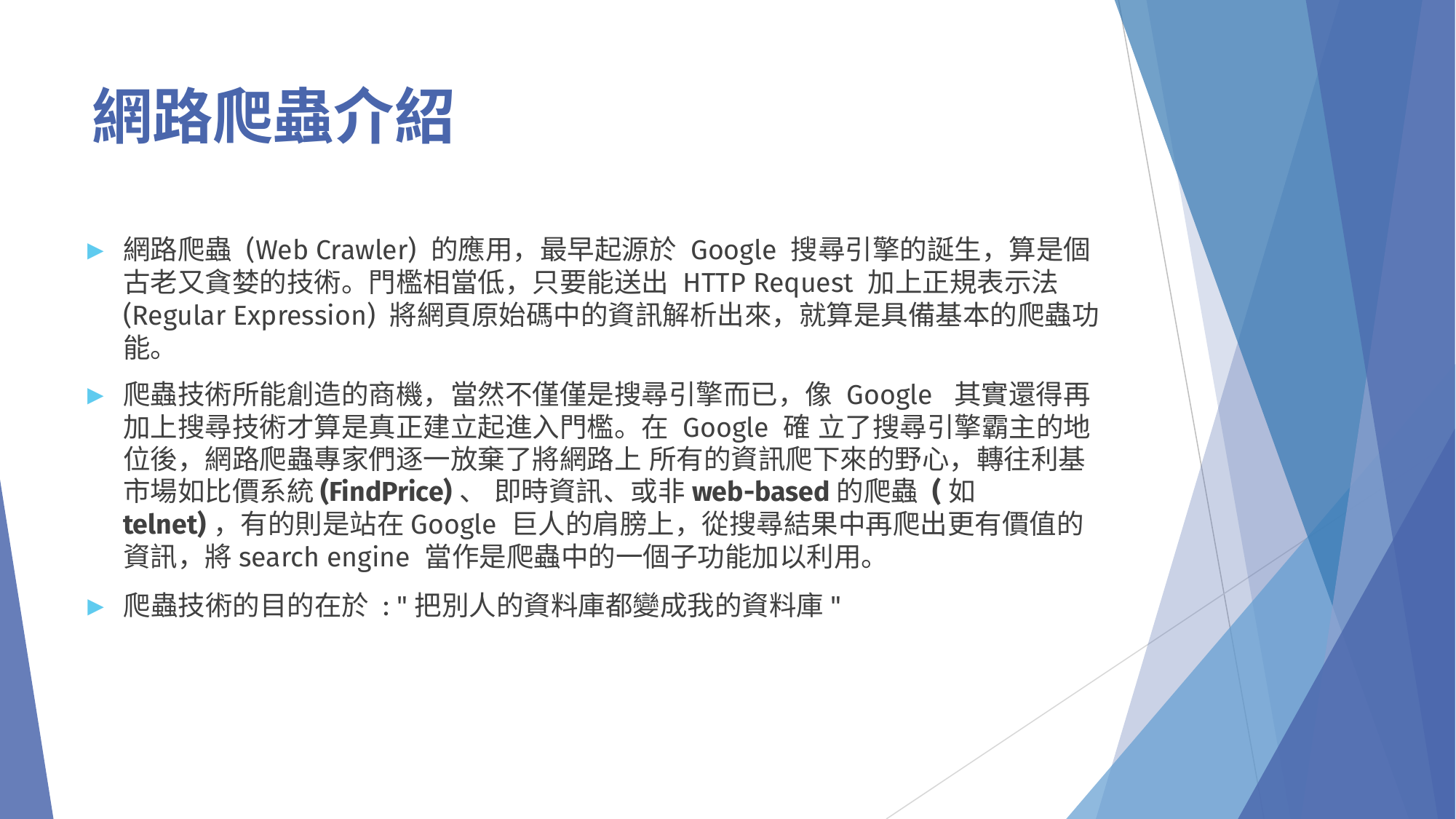

# 網路爬蟲介紹
► 網路爬蟲 (Web Crawler) 的應用，最早起源於 Google 搜尋引擎的誕生，算是個古老又貪婪的技術。門檻相當低，只要能送出 HTTP Request 加上正規表示法(Regular Expression) 將網頁原始碼中的資訊解析出來，就算是具備基本的爬蟲功能。
► 爬蟲技術所能創造的商機，當然不僅僅是搜尋引擎而已，像 Google  其實還得再加上搜尋技術才算是真正建立起進入門檻。在 Google 確 立了搜尋引擎霸主的地位後，網路爬蟲專家們逐一放棄了將網路上 所有的資訊爬下來的野心，轉往利基市場如比價系統(FindPrice)、 即時資訊、或非web-based的爬蟲 (如 telnet)，有的則是站在Google 巨人的肩膀上，從搜尋結果中再爬出更有價值的資訊，將search engine 當作是爬蟲中的一個子功能加以利用。
► 爬蟲技術的目的在於 : "把別人的資料庫都變成我的資料庫"